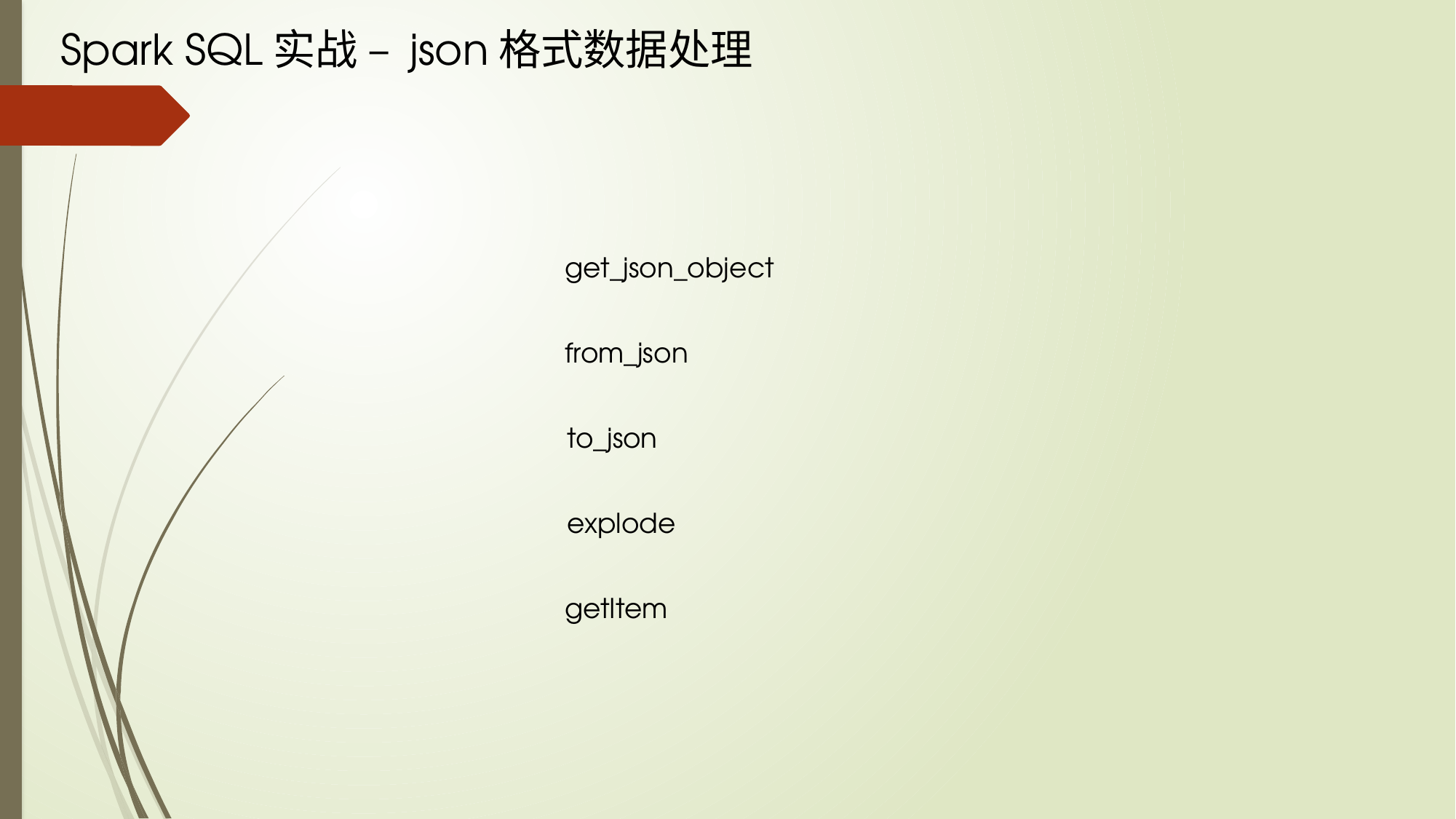

Spark SQL实战 – json格式数据处理
get_json_object
from_json
to_json
explode
getItem